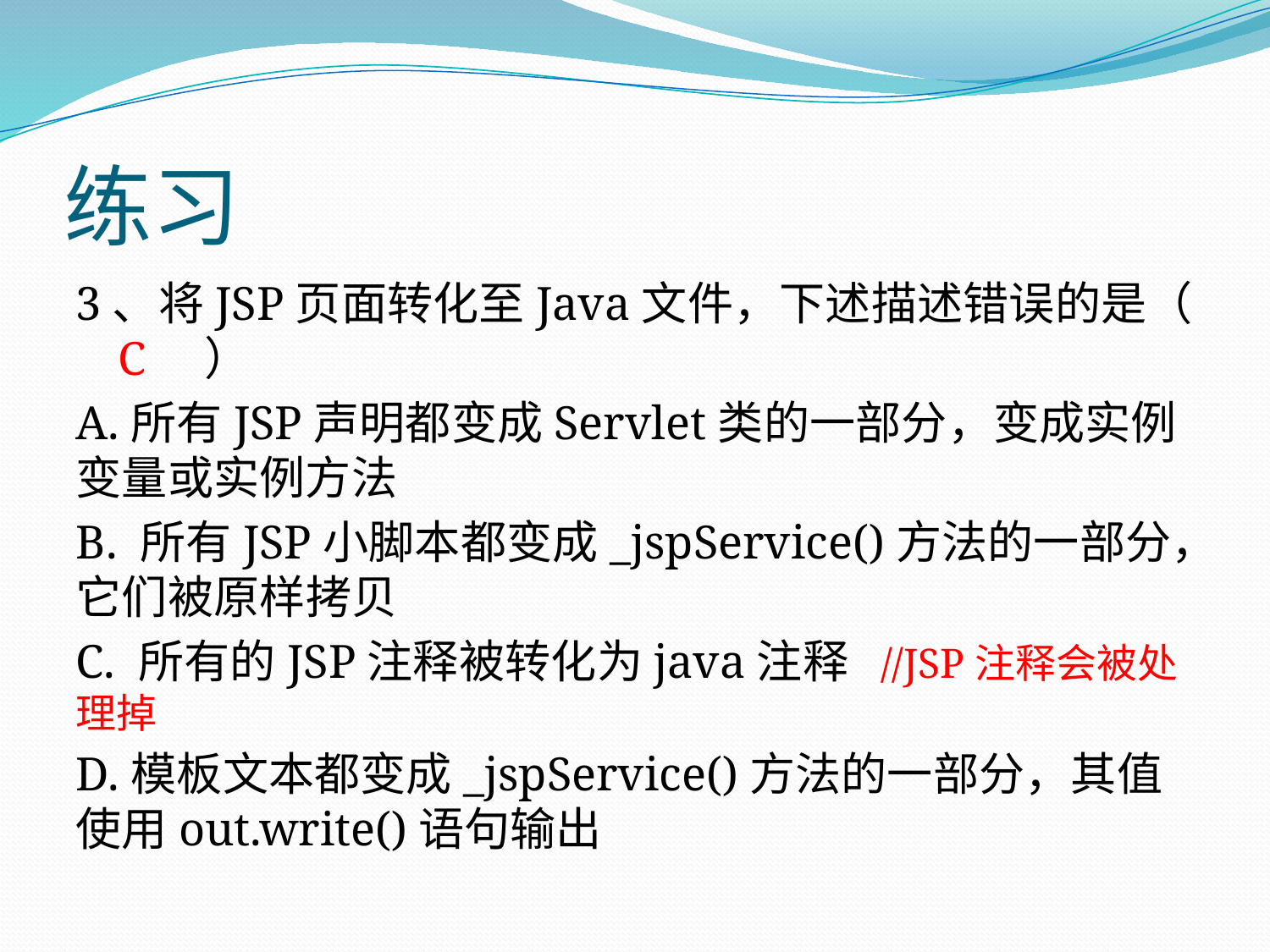

# 练习
3、将JSP页面转化至Java文件，下述描述错误的是（    C    ）
A.所有JSP声明都变成Servlet类的一部分，变成实例变量或实例方法
B. 所有JSP小脚本都变成_jspService()方法的一部分，它们被原样拷贝
C. 所有的JSP注释被转化为java注释  //JSP注释会被处理掉
D.模板文本都变成_jspService()方法的一部分，其值使用out.write()语句输出